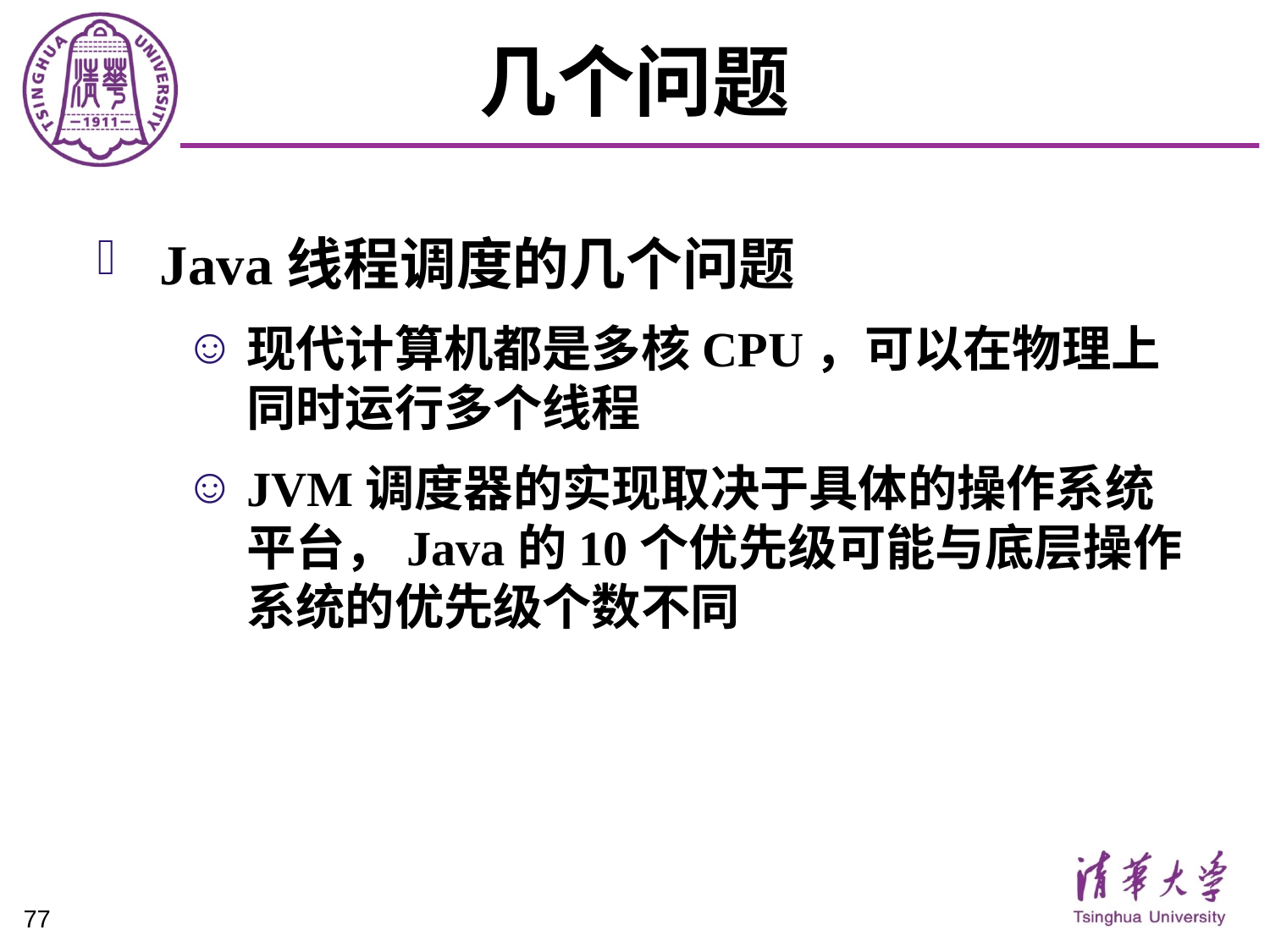

# 几个问题
Java线程调度的几个问题
现代计算机都是多核CPU，可以在物理上同时运行多个线程
JVM调度器的实现取决于具体的操作系统平台，Java的10个优先级可能与底层操作系统的优先级个数不同
77